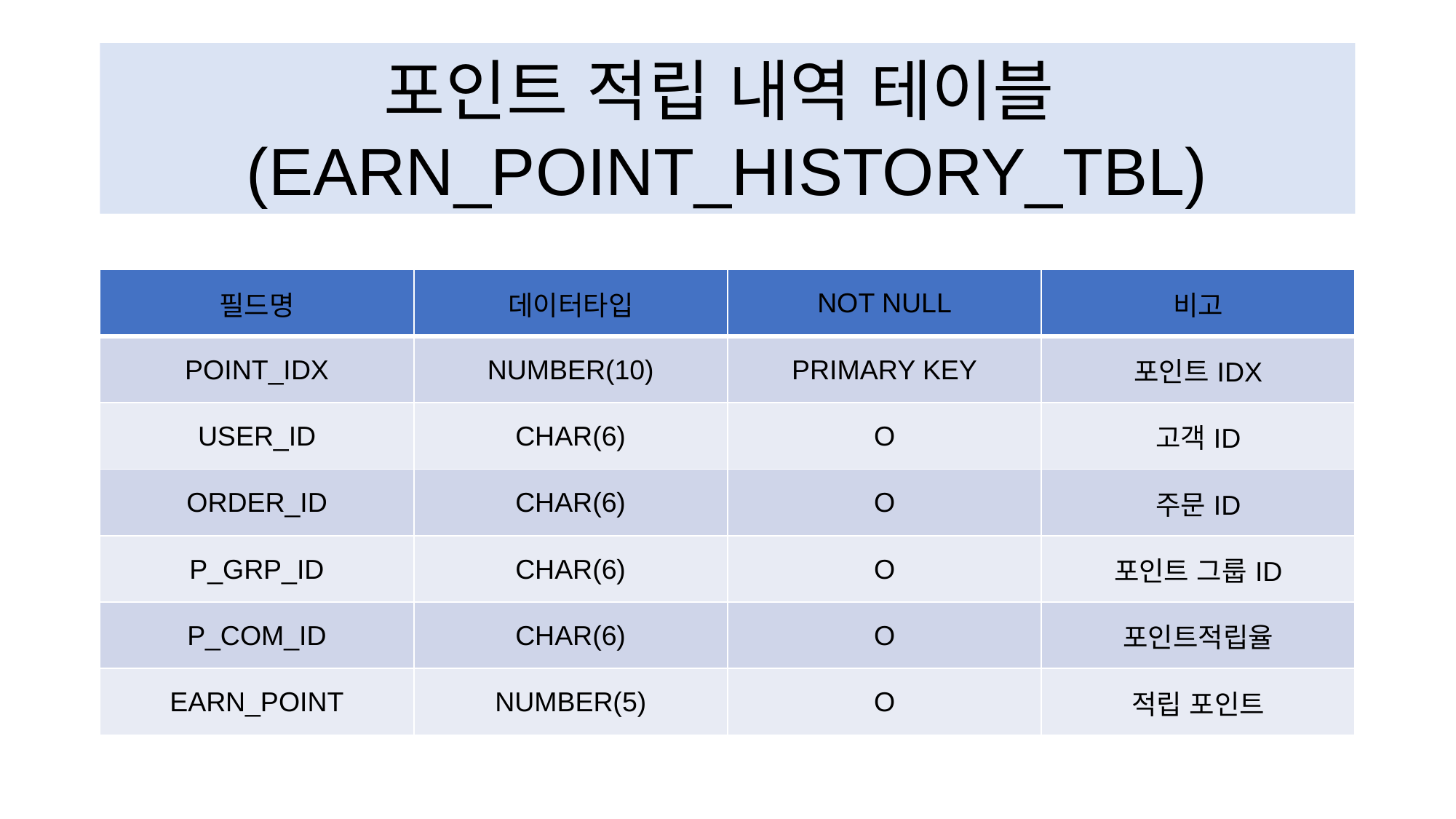

포인트 적립 내역 테이블(EARN_POINT_HISTORY_TBL)
| 필드명 | 데이터타입 | NOT NULL | 비고 |
| --- | --- | --- | --- |
| POINT\_IDX | NUMBER(10) | PRIMARY KEY | 포인트IDX |
| USER\_ID | CHAR(6) | O | 고객ID |
| ORDER\_ID | CHAR(6) | O | 주문ID |
| P\_GRP\_ID | CHAR(6) | O | 포인트 그룹ID |
| P\_COM\_ID | CHAR(6) | O | 포인트적립율 |
| EARN\_POINT | NUMBER(5) | O | 적립 포인트 |